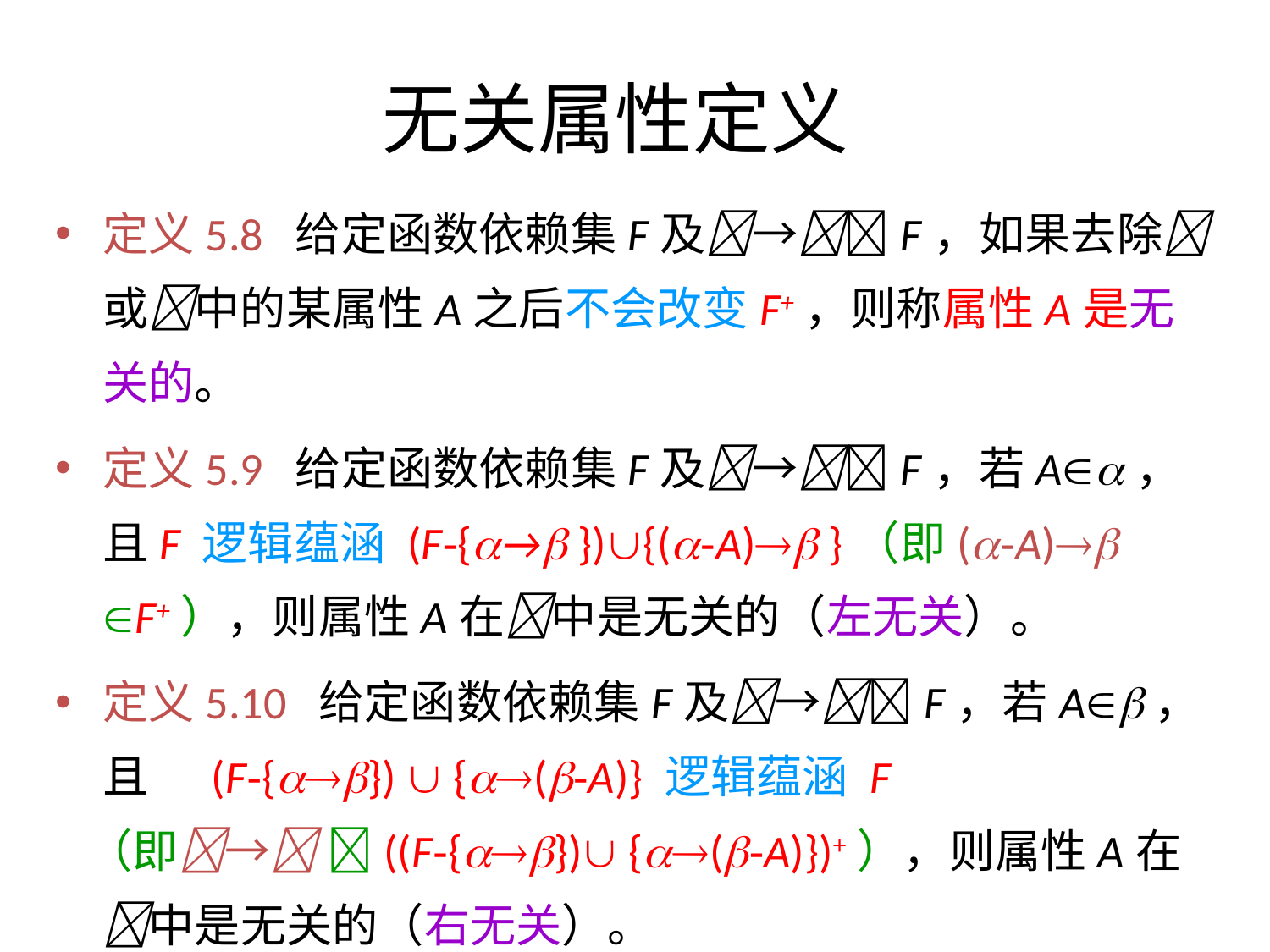

# 无关属性定义
定义5.8  给定函数依赖集F及α→β∈F，如果去除α或β中的某属性A之后不会改变F+，则称属性A是无关的。
定义5.9  给定函数依赖集F及α→β∈F，若A∈α，且F 逻辑蕴涵 (F-{α→β })∪{(α-A)→β }（即(α-A)→β ∈F+），则属性A在α中是无关的（左无关）。
定义5.10  给定函数依赖集F及α→β∈F，若A∈β，且     (F-{α→β}) ∪ {α→(β-A)} 逻辑蕴涵 F
  （即α→β ∈((F-{α→β})∪ {α→(β-A)})+），则属性A在β中是无关的（右无关）。